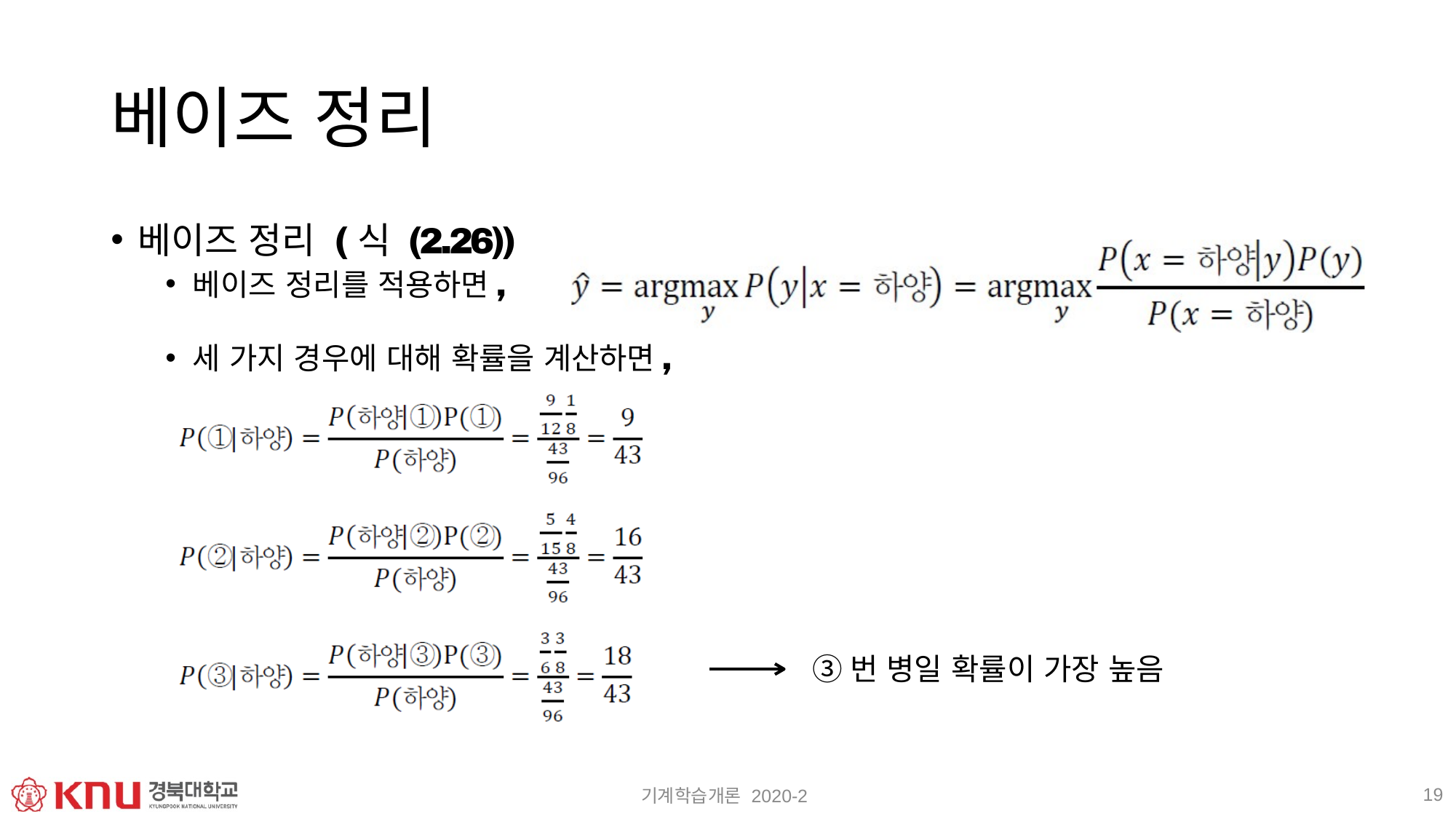

# 베이즈 정리
베이즈 정리 (식 (2.26))
베이즈 정리를 적용하면,

세 가지 경우에 대해 확률을 계산하면,

③번 병일 확률이 가장 높음

19
기계학습개론 2020-2